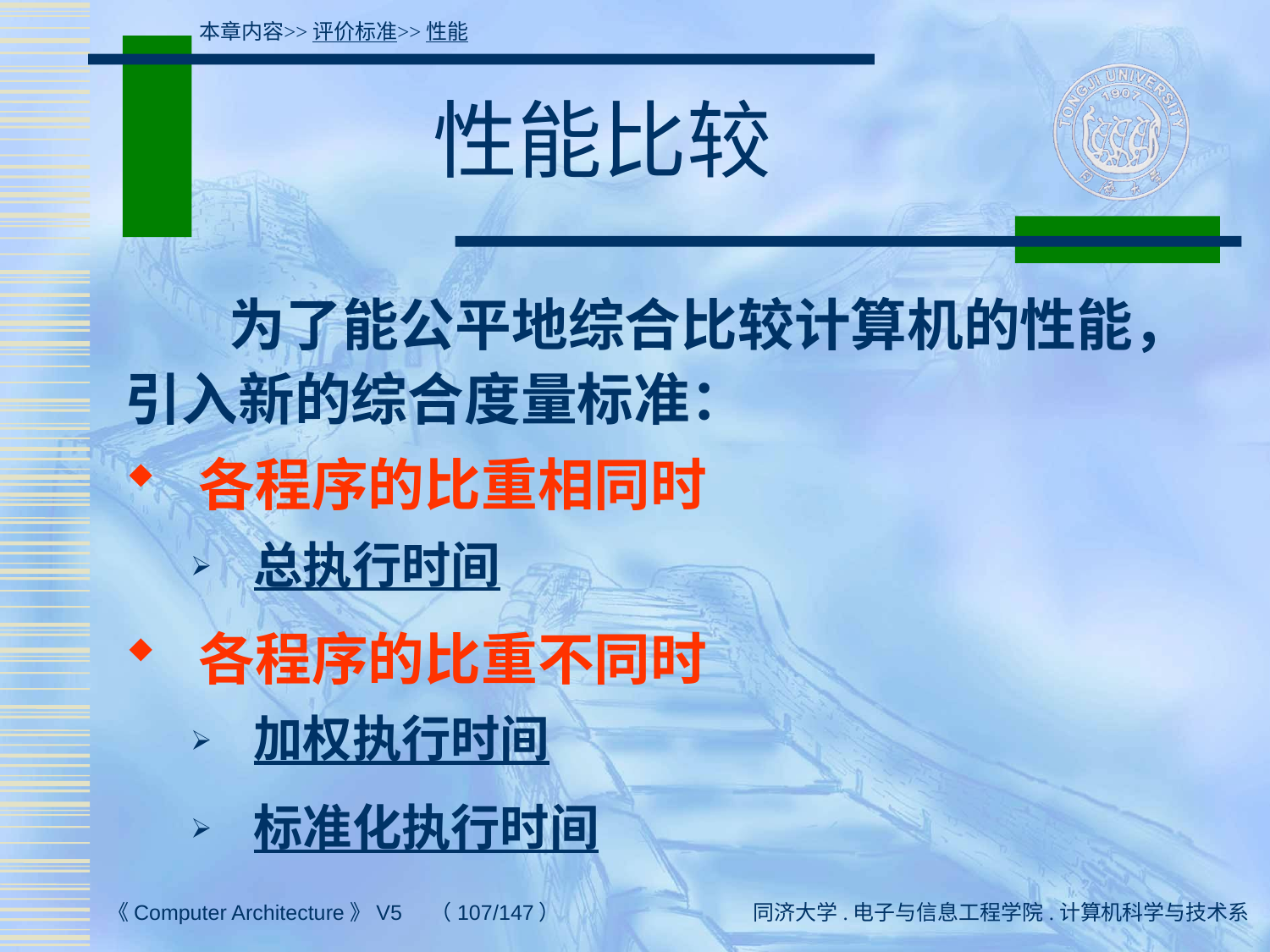

本章内容>>评价标准>>性能
# 性能比较
       为了能公平地综合比较计算机的性能，引入新的综合度量标准：
  各程序的比重相同时
 总执行时间
  各程序的比重不同时
 加权执行时间
 标准化执行时间